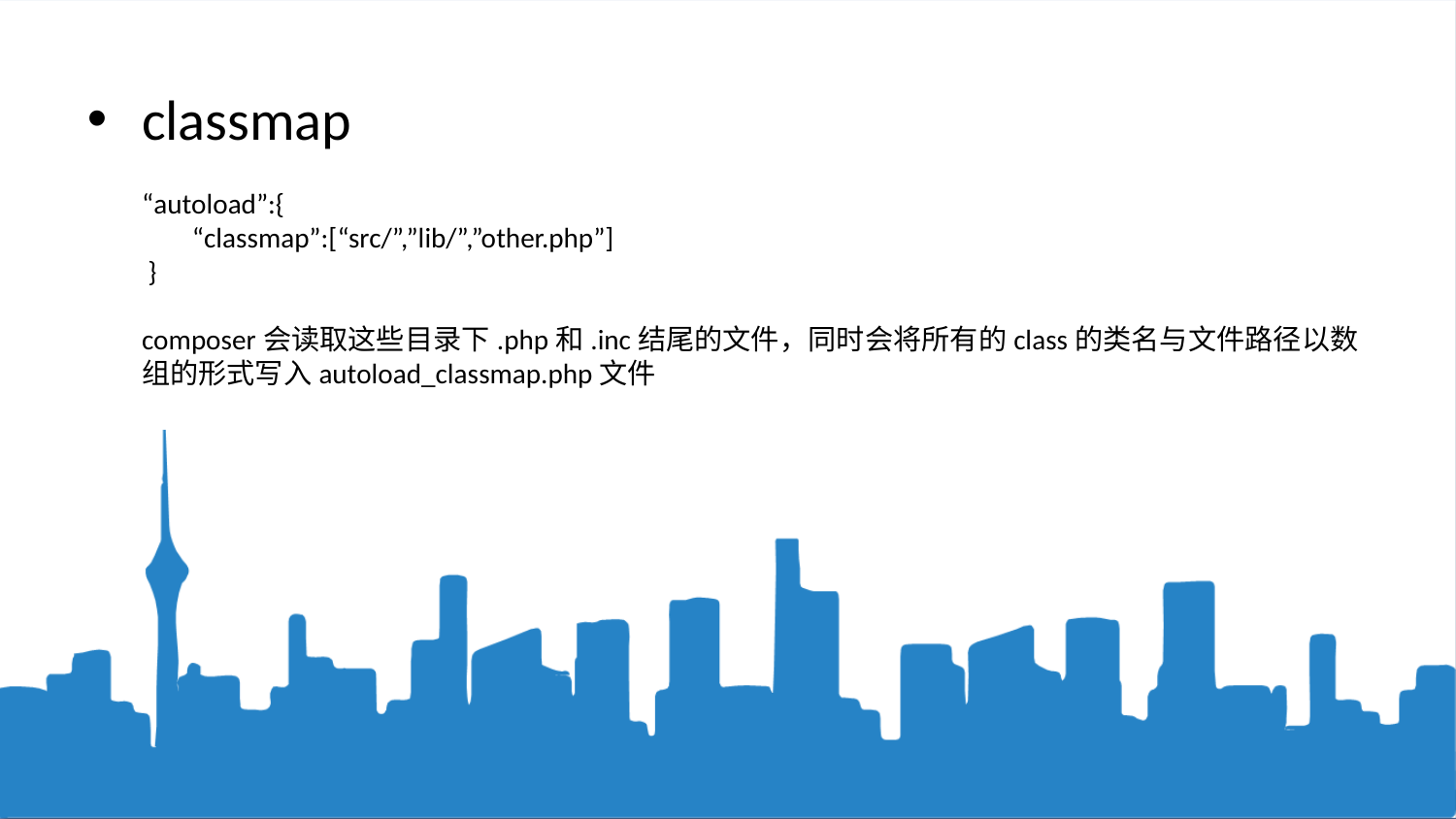

classmap

	“autoload”:{
	        “classmap”:[“src/”,”lib/”,”other.php”]
	 }

	composer会读取这些目录下.php和.inc结尾的文件，同时会将所有的class的类名与文件路径以数组的形式写入autoload_classmap.php文件